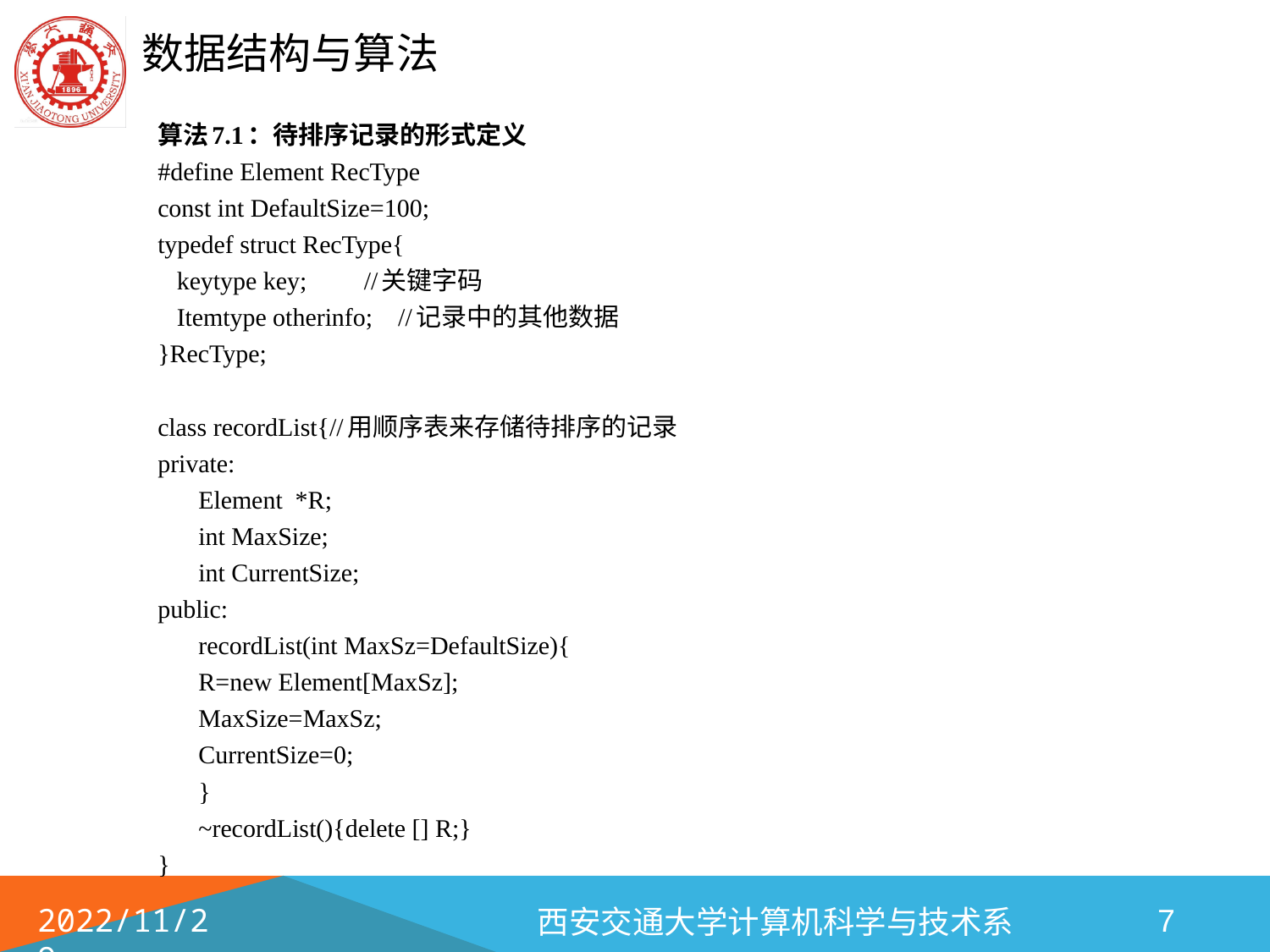

算法7.1：待排序记录的形式定义
#define Element RecType
const int DefaultSize=100;
typedef struct RecType{
   keytype key;         //关键字码
   Itemtype otherinfo;    //记录中的其他数据
}RecType;

class recordList{//用顺序表来存储待排序的记录
private:
	Element  *R;
	int MaxSize;
	int CurrentSize;
public:
	recordList(int MaxSz=DefaultSize){
		R=new Element[MaxSz];
		MaxSize=MaxSz;
		CurrentSize=0;
	}
	~recordList(){delete [] R;}
}